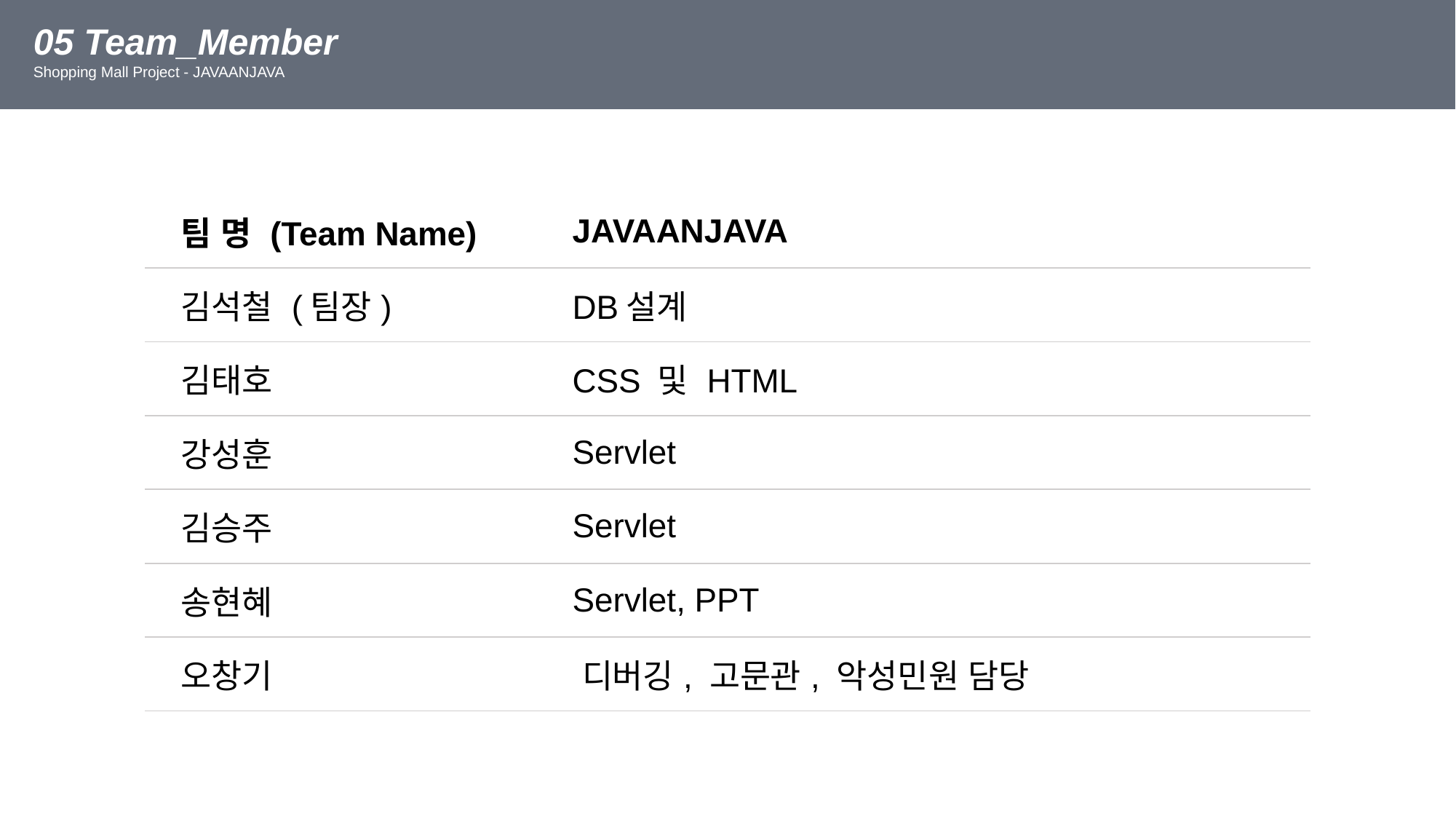

05 Team_Member
Shopping Mall Project - JAVAANJAVA
| 팀 명 (Team Name) | JAVAANJAVA |
| --- | --- |
| 김석철 (팀장) | DB설계 |
| 김태호 | CSS 및 HTML |
| 강성훈 | Servlet |
| 김승주 | Servlet |
| 송현혜 | Servlet, PPT |
| 오창기 | 디버깅, 고문관, 악성민원 담당 |